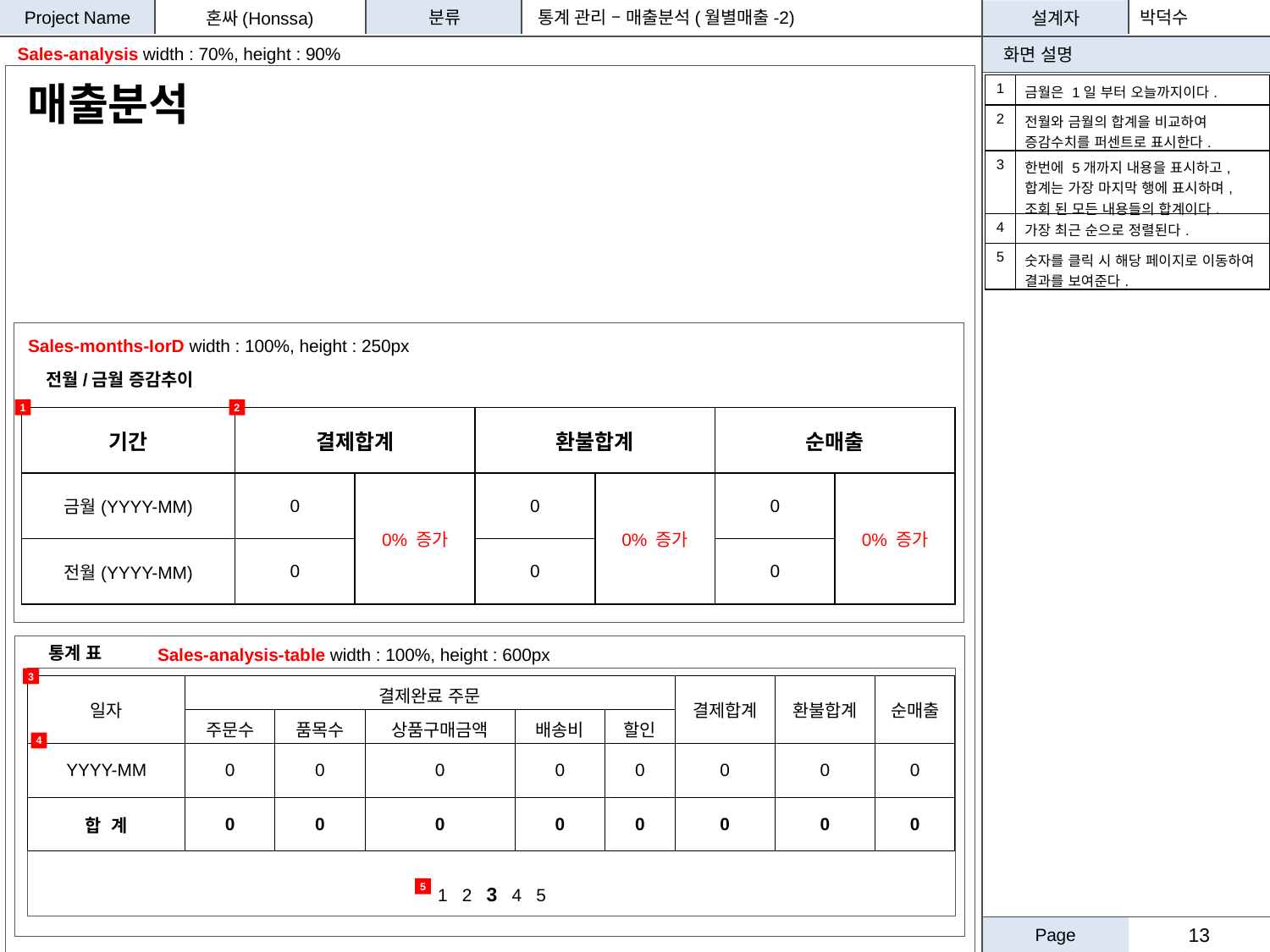

통계 관리 – 매출분석(월별매출-2)
박덕수
Sales-analysis width : 70%, height : 90%

매출분석
| 1 | 금월은 1일 부터 오늘까지이다. |
| --- | --- |
| 2 | 전월와 금월의 합계을 비교하여 증감수치를 퍼센트로 표시한다. |
| 3 | 한번에 5개까지 내용을 표시하고, 합계는 가장 마지막 행에 표시하며, 조회 된 모든 내용들의 합계이다. |
| 4 | 가장 최근 순으로 정렬된다. |
| 5 | 숫자를 클릭 시 해당 페이지로 이동하여 결과를 보여준다. |

Sales-months-IorD width : 100%, height : 250px
전월/금월 증감추이
1
2
| 기간 | 결제합계 |  | 환불합계 |  | 순매출 |  |
| --- | --- | --- | --- | --- | --- | --- |
| 금월(YYYY-MM) | 0 | 0% 증가 | 0 | 0% 증가 | 0 | 0% 증가 |
| 전월(YYYY-MM) | 0 |  | 0 |  | 0 |  |

통계 표
Sales-analysis-table width : 100%, height : 600px

3
| 일자 | 결제완료 주문 |  |  |  |  | 결제합계 | 환불합계 | 순매출 |
| --- | --- | --- | --- | --- | --- | --- | --- | --- |
|  | 주문수 | 품목수 | 상품구매금액 | 배송비 | 할인 |  |  |  |
| YYYY-MM | 0 | 0 | 0 | 0 | 0 | 0 | 0 | 0 |
| 합 계 | 0 | 0 | 0 | 0 | 0 | 0 | 0 | 0 |
4
1   2   3   4   5
5